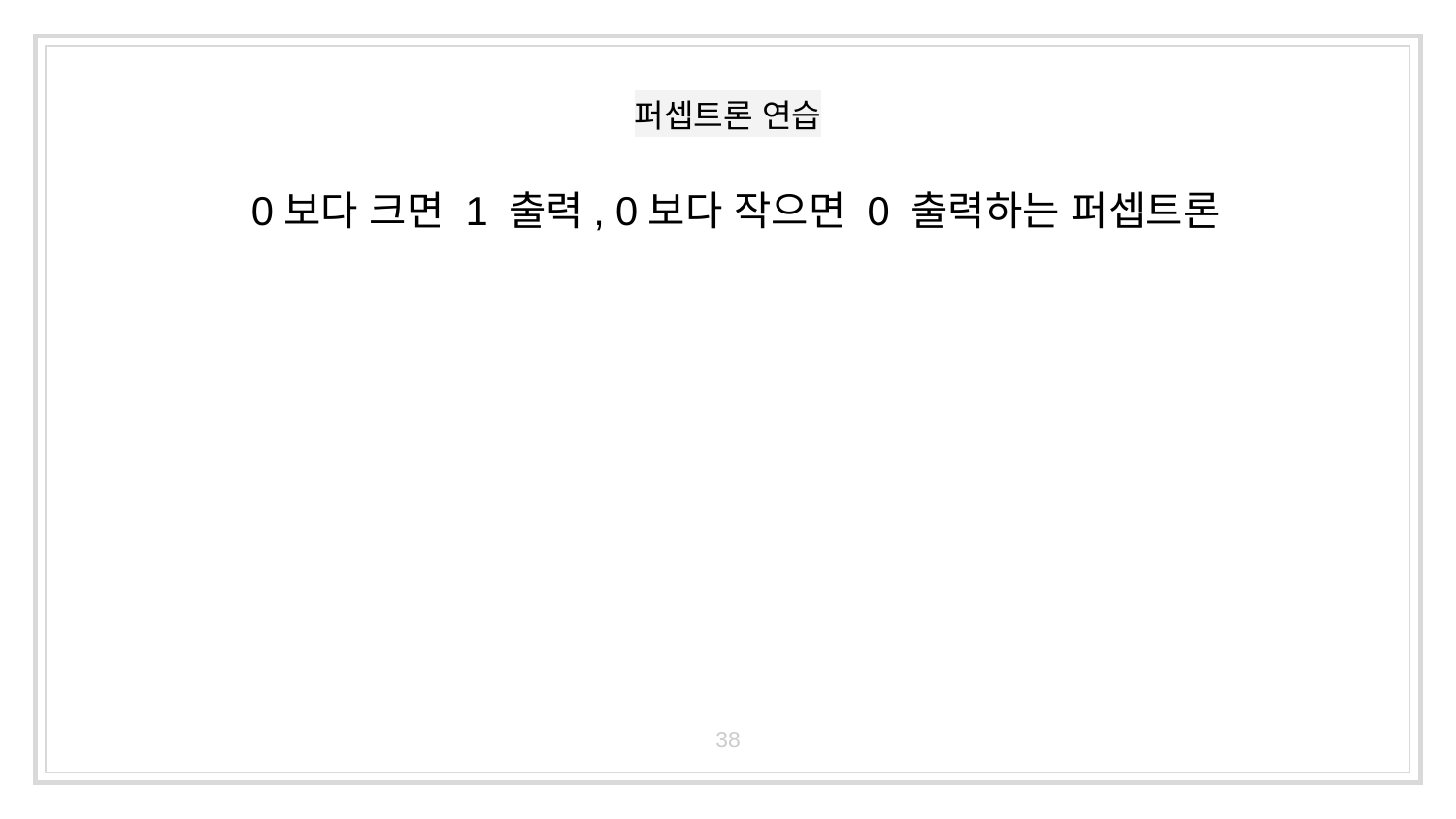

# 퍼셉트론 연습
0보다 크면 1 출력, 0보다 작으면 0 출력하는 퍼셉트론

38